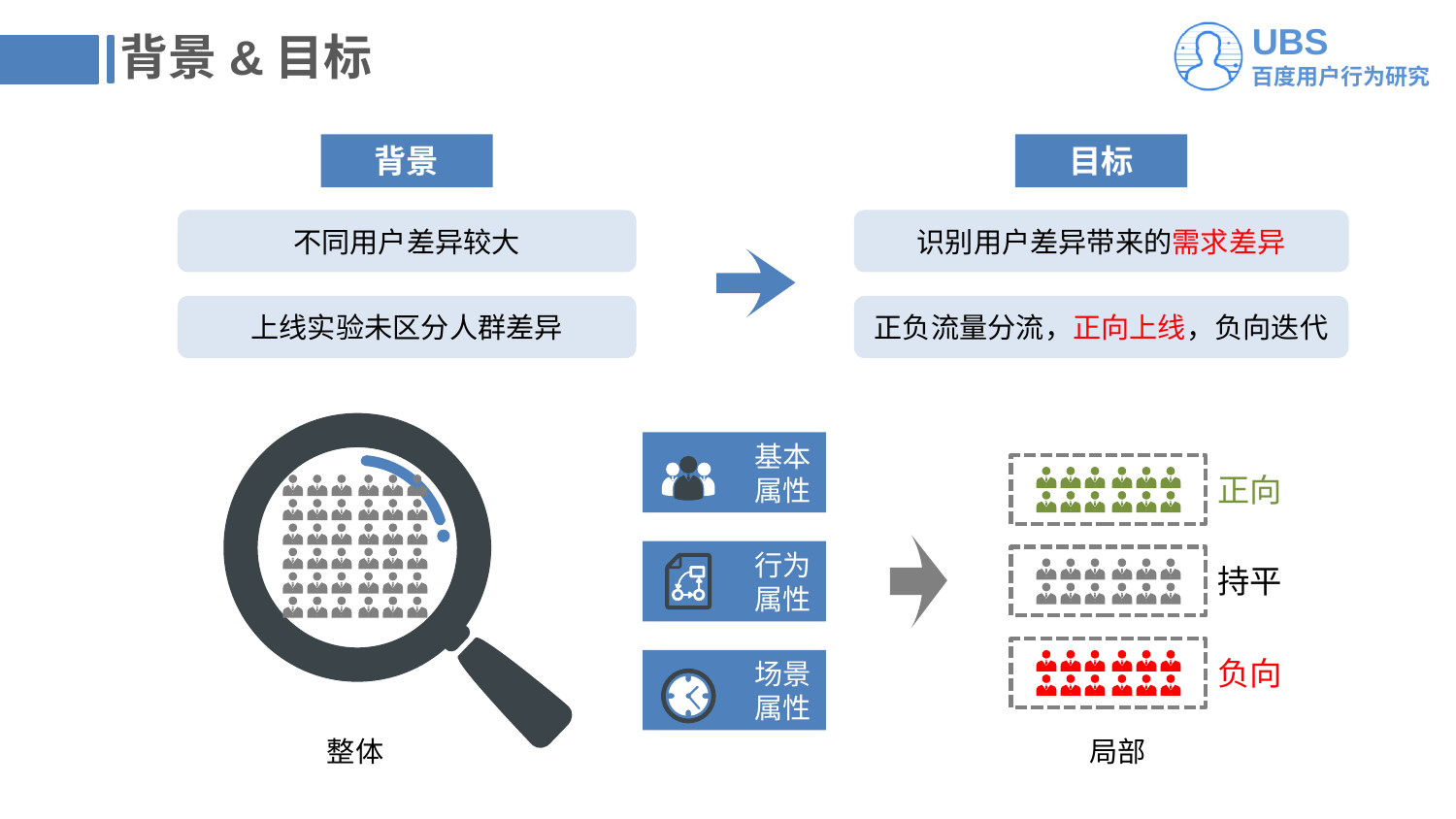

# 背景&目标

背景
目标
不同用户差异较大
识别用户差异带来的需求差异

上线实验未区分人群差异
正负流量分流，正向上线，负向迭代

基本
属性

正向
持平
负向
行为
属性

场景
属性

整体
局部